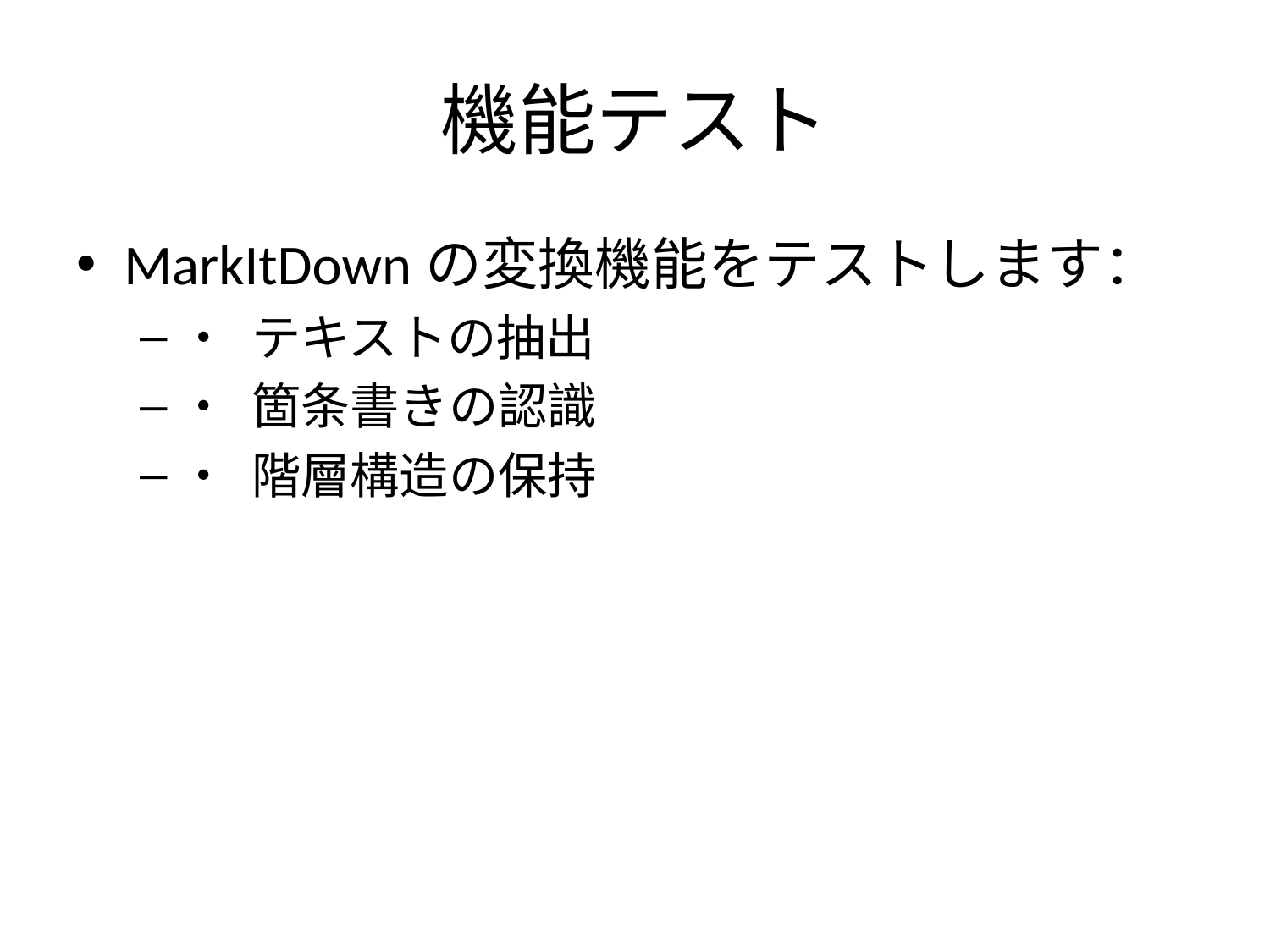

# 機能テスト
MarkItDownの変換機能をテストします：
• テキストの抽出
• 箇条書きの認識
• 階層構造の保持